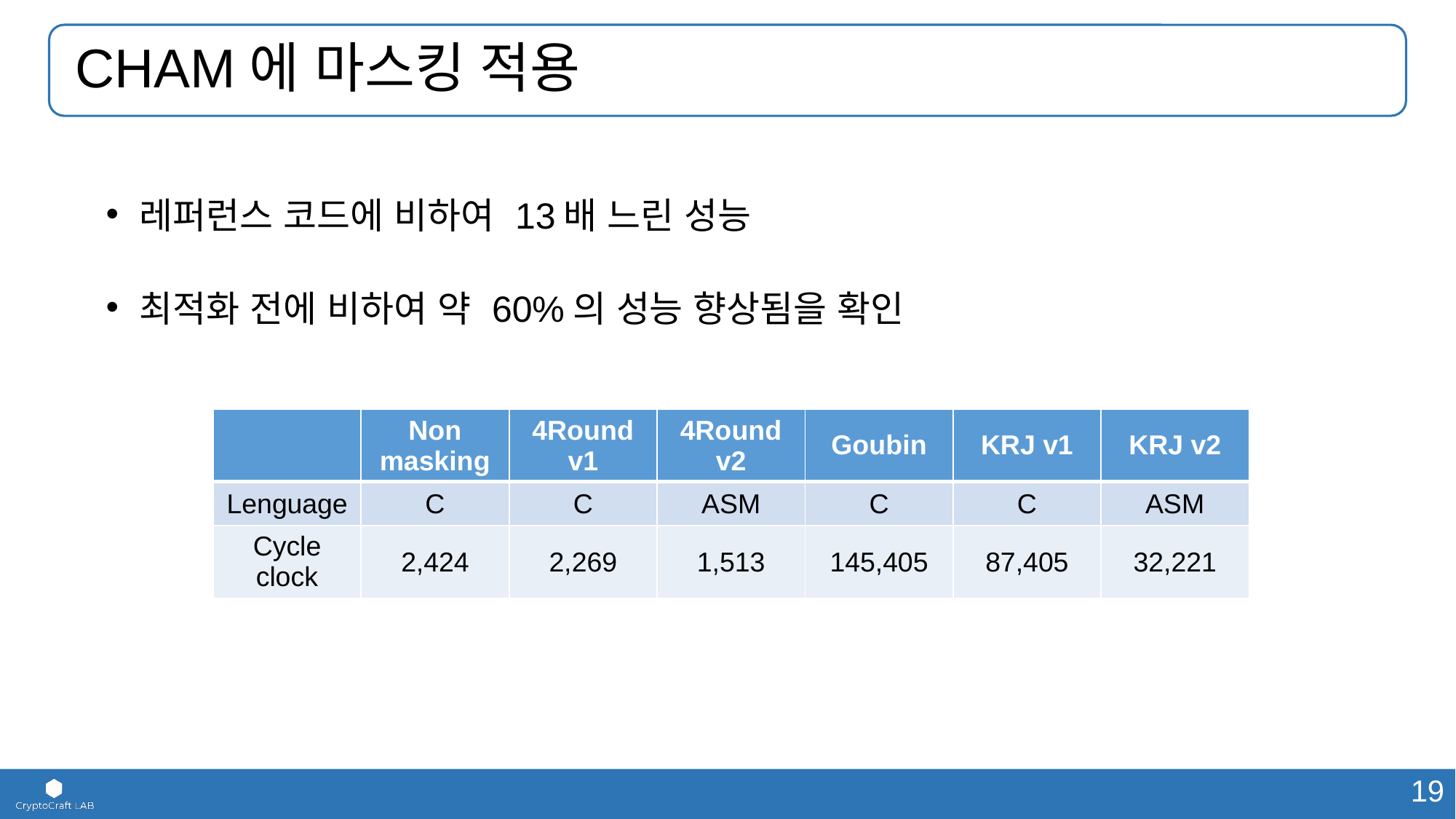

# CHAM에 마스킹 적용
 레퍼런스 코드에 비하여 13배 느린 성능
 최적화 전에 비하여 약 60%의 성능 향상됨을 확인
|  | Non masking | 4Round v1 | 4Round v2 | Goubin | KRJ v1 | KRJ v2 |
| --- | --- | --- | --- | --- | --- | --- |
| Lenguage | C | C | ASM | C | C | ASM |
| Cycle clock | 2,424 | 2,269 | 1,513 | 145,405 | 87,405 | 32,221 |